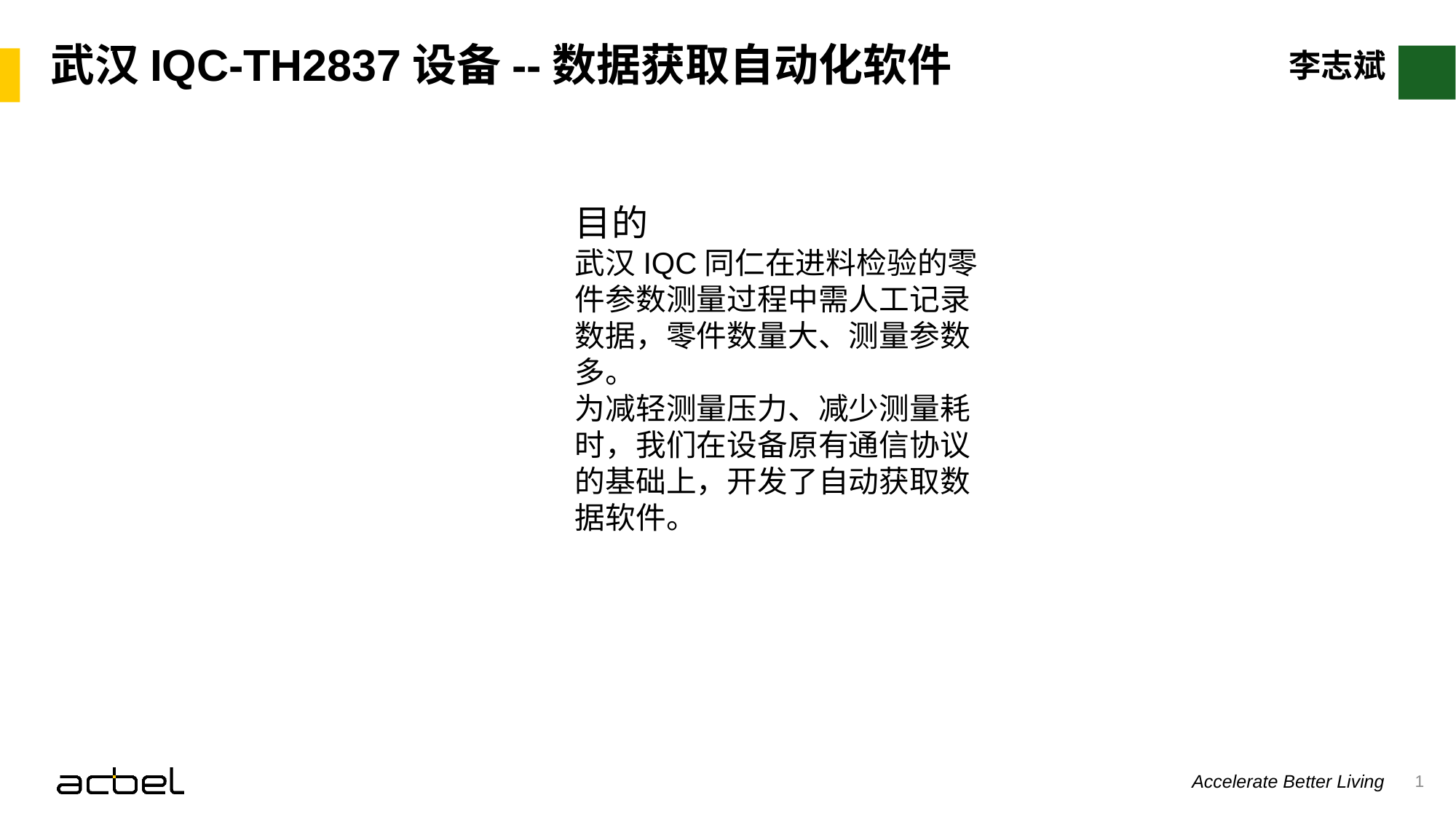

武汉IQC-TH2837设备--数据获取自动化软件
李志斌
目的
武汉IQC同仁在进料检验的零件参数测量过程中需人工记录数据，零件数量大、测量参数多。
为减轻测量压力、减少测量耗时，我们在设备原有通信协议的基础上，开发了自动获取数据软件。